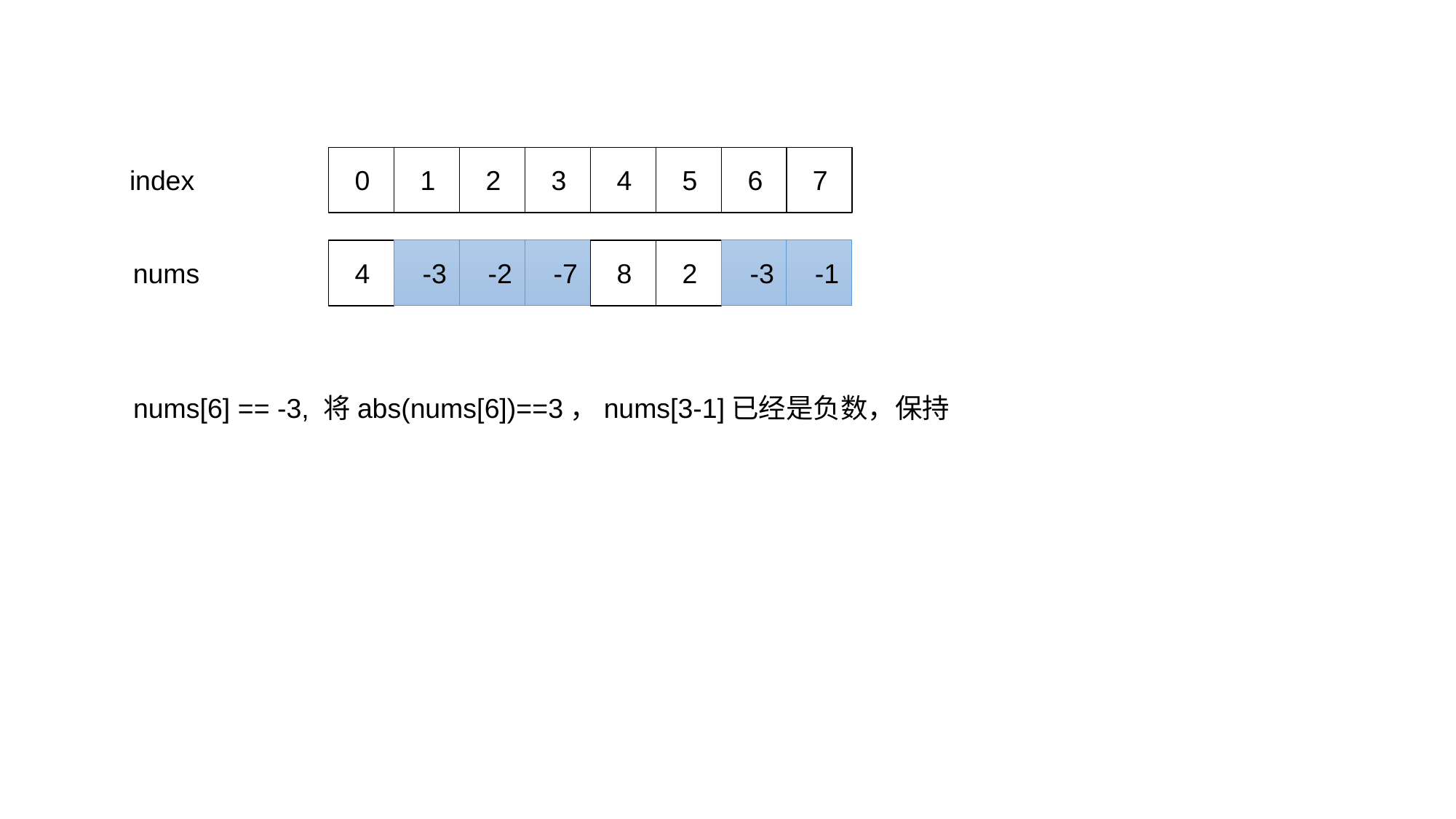

index
0
1
2
3
4
5
6
7

nums
4
-3
-2
-7
8
2
-3
-1
nums[6] == -3, 将abs(nums[6])==3，nums[3-1]已经是负数，保持